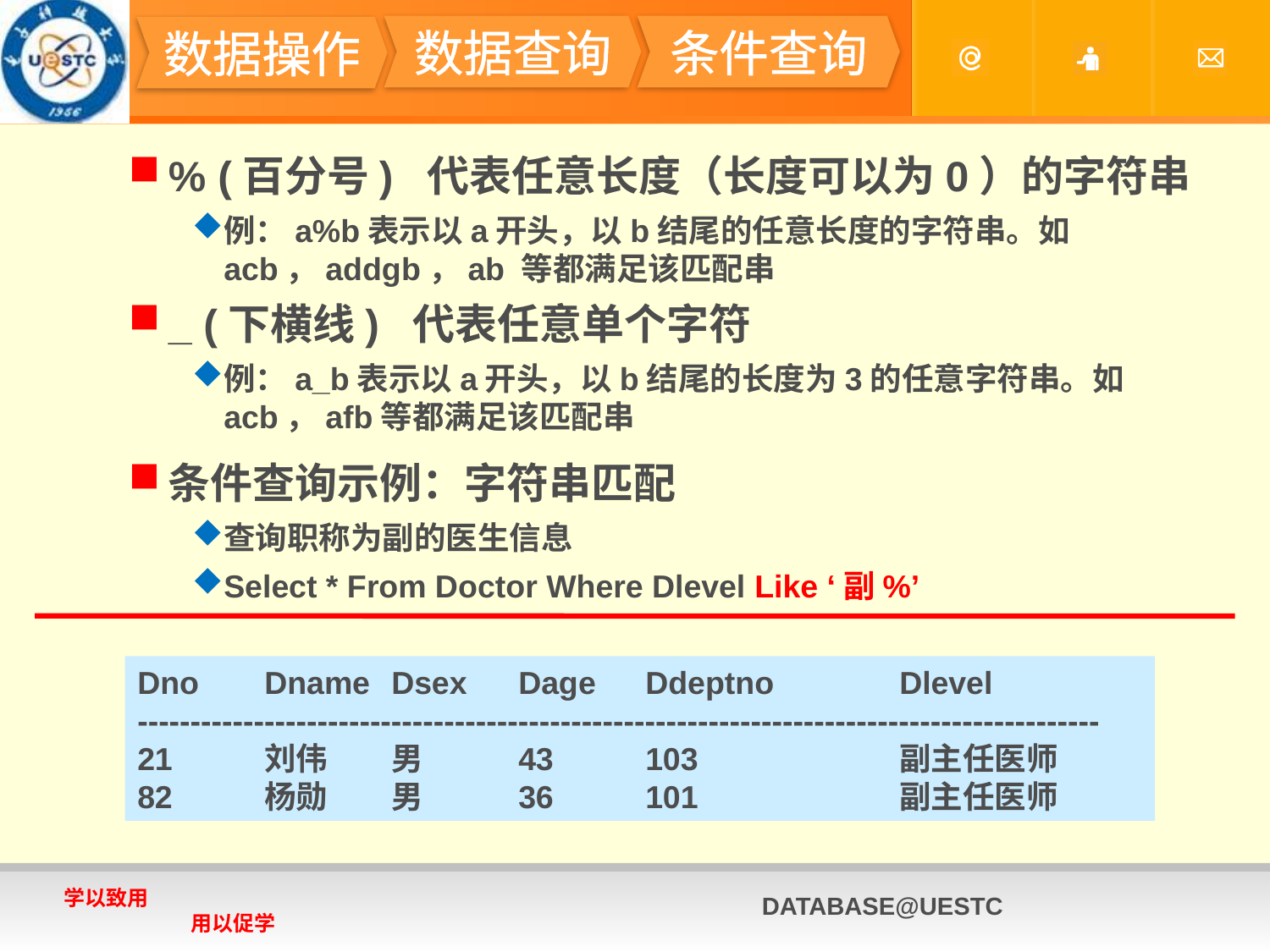

#
数据查询
条件查询
数据操作
% (百分号)  代表任意长度（长度可以为0）的字符串
例：a%b表示以a开头，以b结尾的任意长度的字符串。如acb，addgb，ab 等都满足该匹配串
_ (下横线)  代表任意单个字符
例：a_b表示以a开头，以b结尾的长度为3的任意字符串。如acb，afb等都满足该匹配串
条件查询示例：字符串匹配
查询职称为副的医生信息
Select * From Doctor Where Dlevel Like ‘副%’

Dno	Dname	Dsex	Dage 	Ddeptno	Dlevel
-------------------------------------------------------------------------------------------
21	刘伟 	男	43	103		副主任医师
82	杨勋	男	36	101		副主任医师